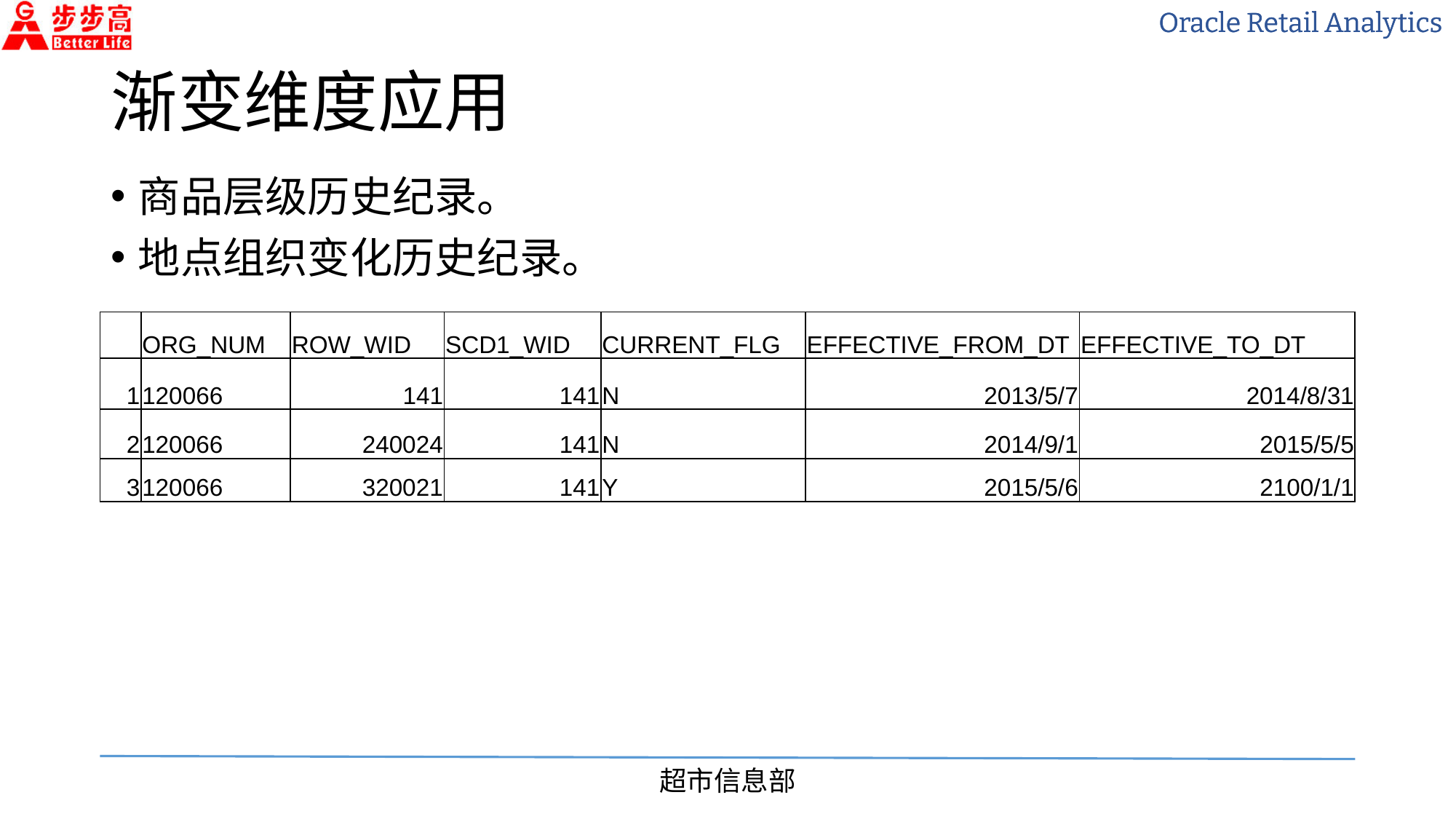

# 渐变维度应用
商品层级历史纪录。
地点组织变化历史纪录。

|  | ORG\_NUM | ROW\_WID | SCD1\_WID | CURRENT\_FLG | EFFECTIVE\_FROM\_DT | EFFECTIVE\_TO\_DT |
| --- | --- | --- | --- | --- | --- | --- |
| 1 | 120066 | 141 | 141 | N | 2013/5/7 | 2014/8/31 |
| 2 | 120066 | 240024 | 141 | N | 2014/9/1 | 2015/5/5 |
| 3 | 120066 | 320021 | 141 | Y | 2015/5/6 | 2100/1/1 |